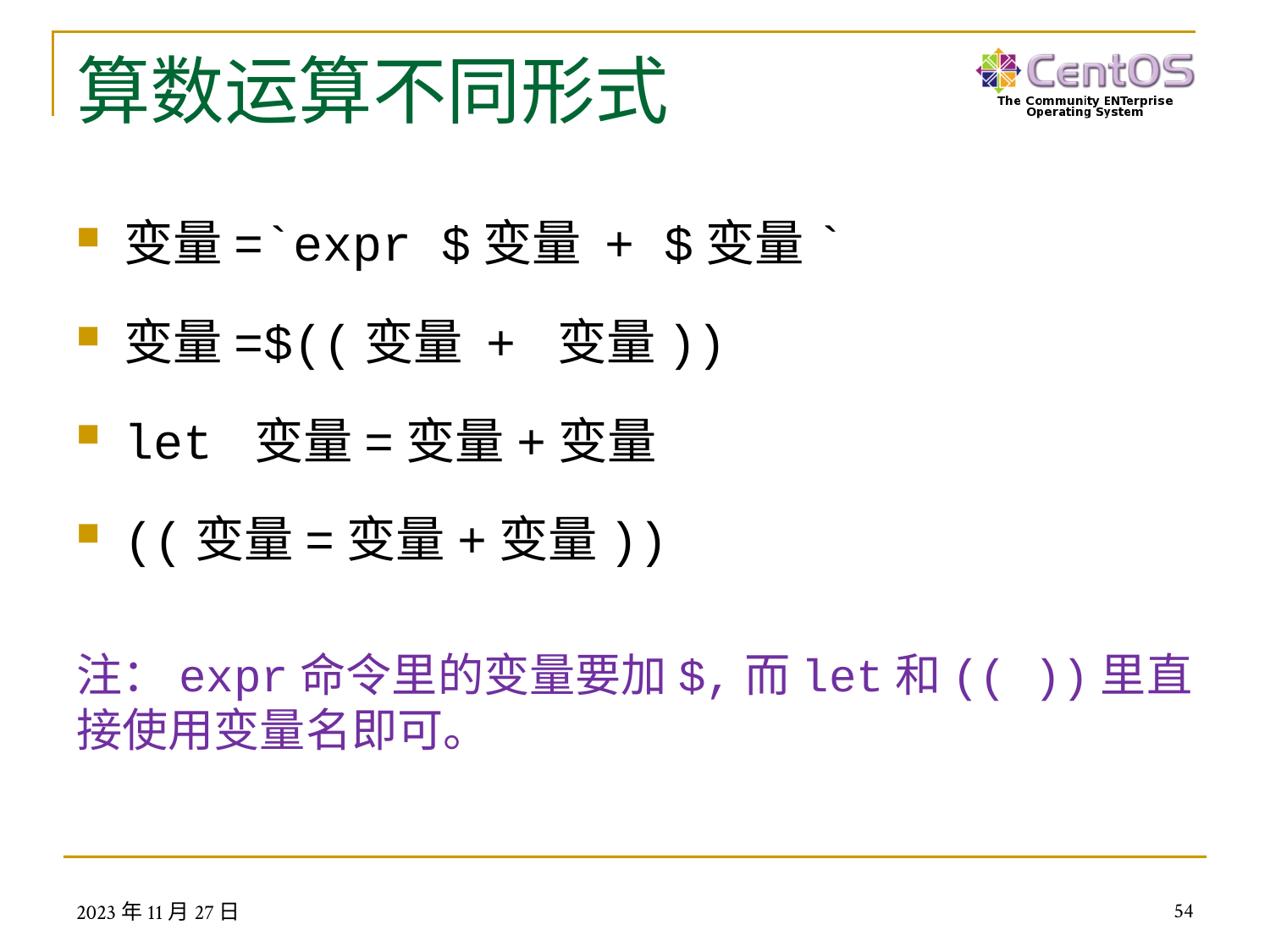

# 算数运算不同形式
变量=`expr $变量 + $变量`
变量=$((变量 + 变量))
let 变量=变量+变量
((变量=变量+变量))

注：expr命令里的变量要加$,而let和(( ))里直接使用变量名即可。

2023年11月27日
54